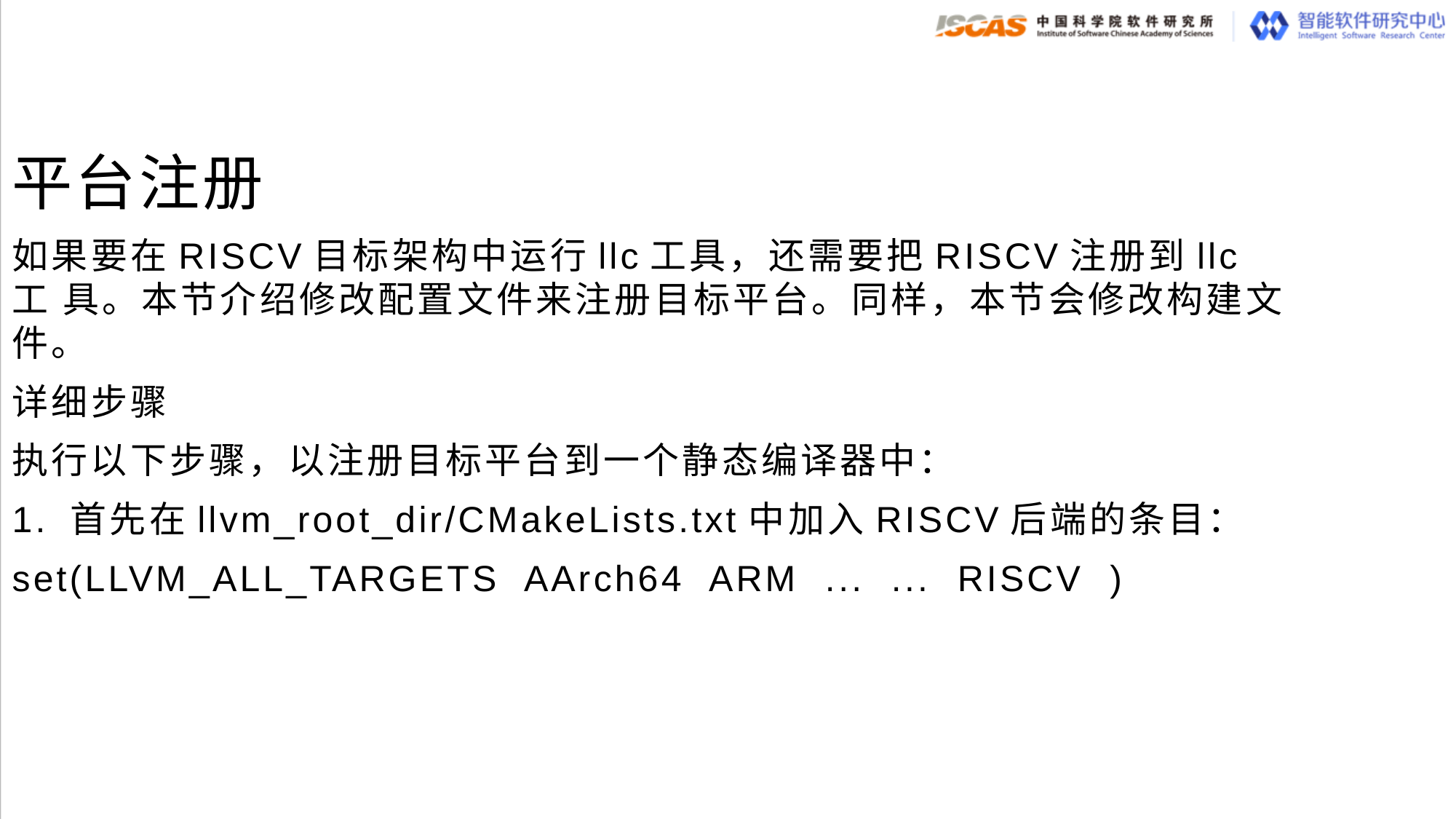

平台注册
如果要在RISCV目标架构中运行llc工具，还需要把RISCV注册到llc工 具。本节介绍修改配置文件来注册目标平台。同样，本节会修改构建文 件。
详细步骤
执行以下步骤，以注册目标平台到一个静态编译器中：
1. 首先在llvm_root_dir/CMakeLists.txt中加入RISCV后端的条目：
set(LLVM_ALL_TARGETS  AArch64  ARM  ...  ...  RISCV  )